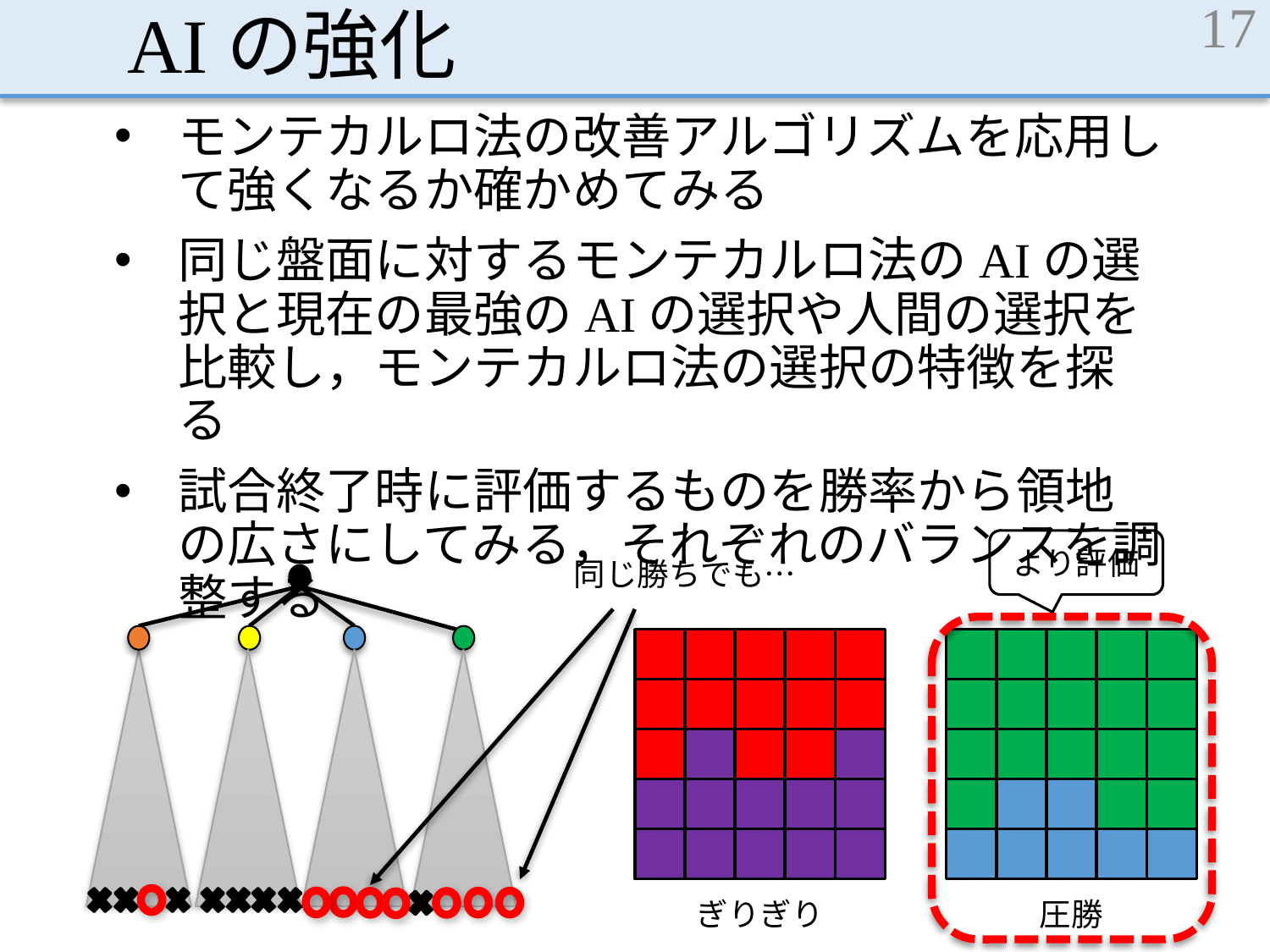

# AIの強化
17
モンテカルロ法の改善アルゴリズムを応用して強くなるか確かめてみる
同じ盤面に対するモンテカルロ法のAIの選択と現在の最強のAIの選択や人間の選択を比較し，モンテカルロ法の選択の特徴を探る
試合終了時に評価するものを勝率から領地の広さにしてみる，それぞれのバランスを調整する
より評価
同じ勝ちでも…

圧勝
ぎりぎり